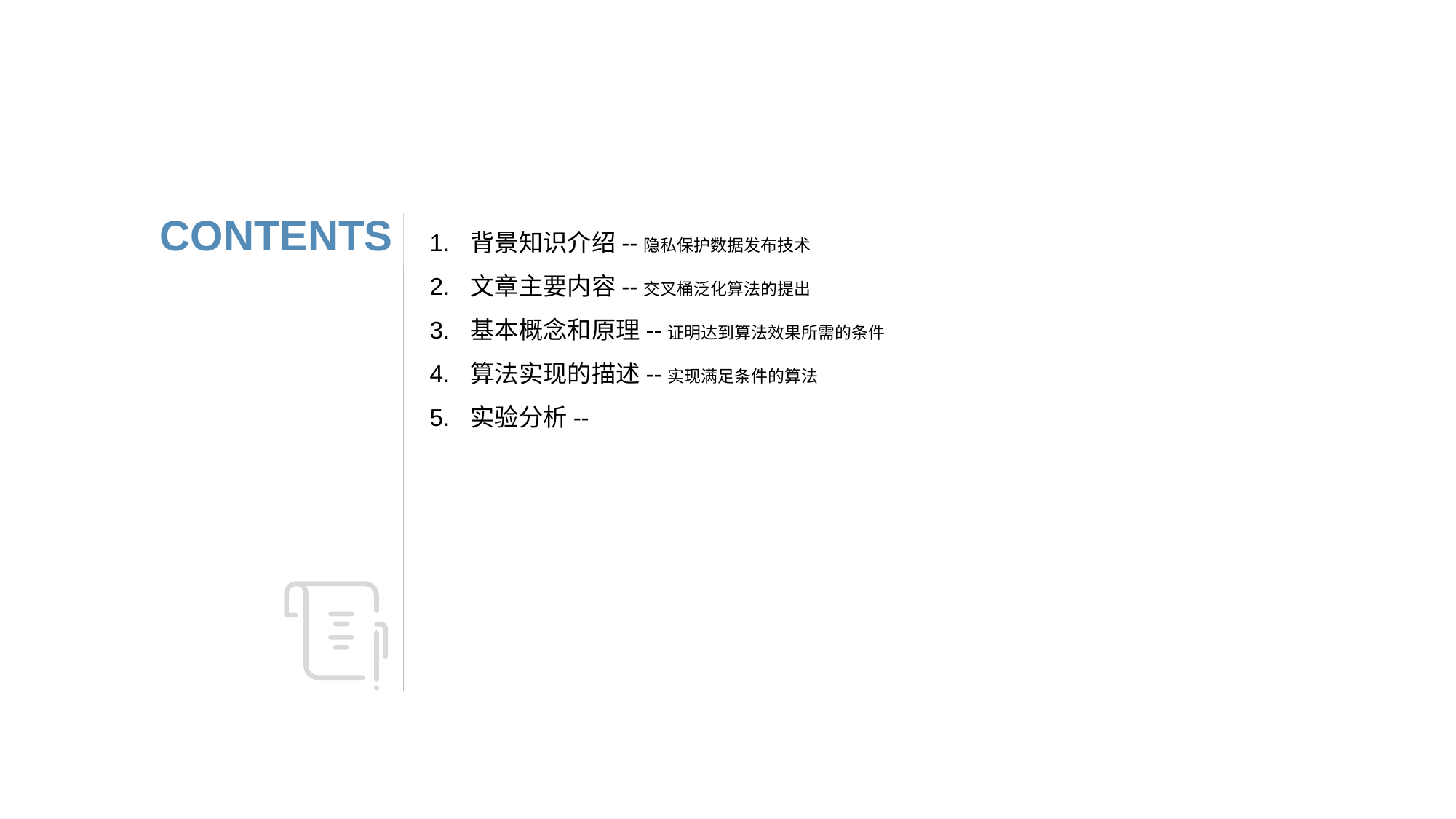

CONTENTS
背景知识介绍--隐私保护数据发布技术
文章主要内容--交叉桶泛化算法的提出
基本概念和原理--证明达到算法效果所需的条件
算法实现的描述--实现满足条件的算法
实验分析--